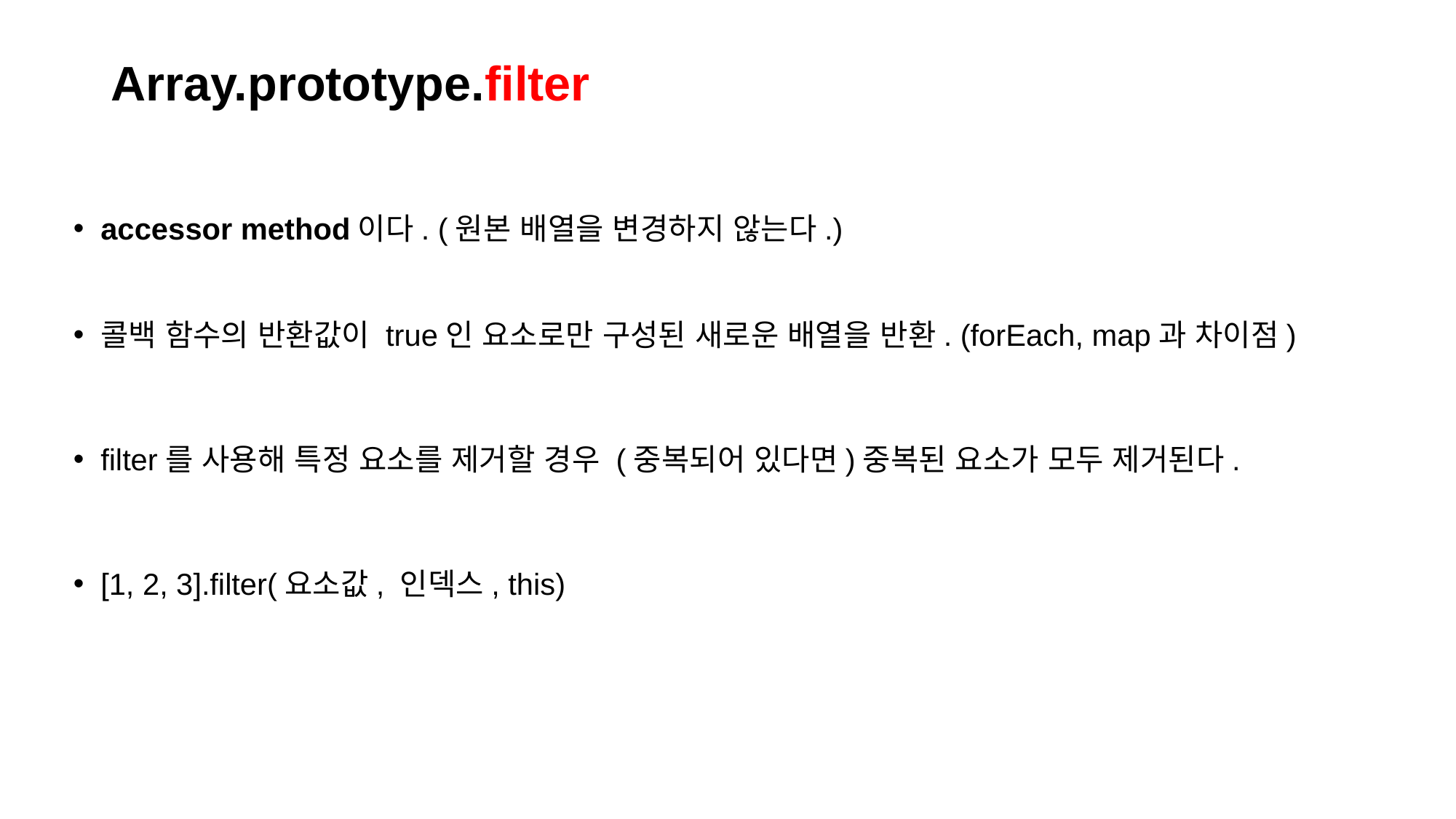

# Array.prototype.filter
accessor method이다. (원본 배열을 변경하지 않는다.)
콜백 함수의 반환값이 true인 요소로만 구성된 새로운 배열을 반환. (forEach, map과 차이점)
filter를 사용해 특정 요소를 제거할 경우 (중복되어 있다면)중복된 요소가 모두 제거된다.
[1, 2, 3].filter(요소값, 인덱스, this)